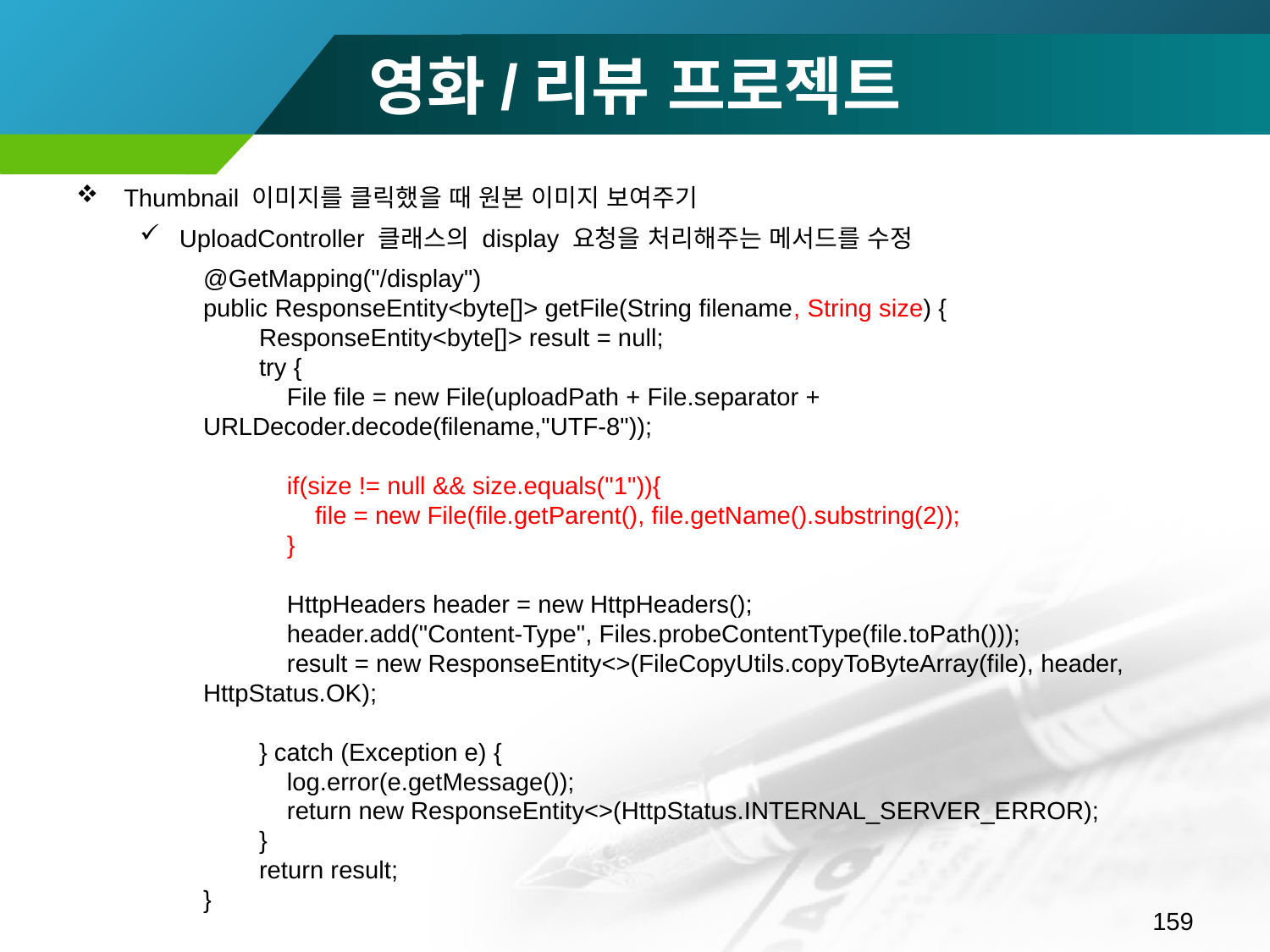

# 영화/리뷰 프로젝트
Thumbnail 이미지를 클릭했을 때 원본 이미지 보여주기
UploadController 클래스의 display 요청을 처리해주는 메서드를 수정
@GetMapping("/display")
public ResponseEntity<byte[]> getFile(String filename, String size) {
        ResponseEntity<byte[]> result = null;
        try {
            File file = new File(uploadPath + File.separator + URLDecoder.decode(filename,"UTF-8"));

            if(size != null && size.equals("1")){
                file = new File(file.getParent(), file.getName().substring(2));
            }

            HttpHeaders header = new HttpHeaders();
            header.add("Content-Type", Files.probeContentType(file.toPath()));
            result = new ResponseEntity<>(FileCopyUtils.copyToByteArray(file), header, HttpStatus.OK);

        } catch (Exception e) {
            log.error(e.getMessage());
            return new ResponseEntity<>(HttpStatus.INTERNAL_SERVER_ERROR);
        }
        return result;
}
159